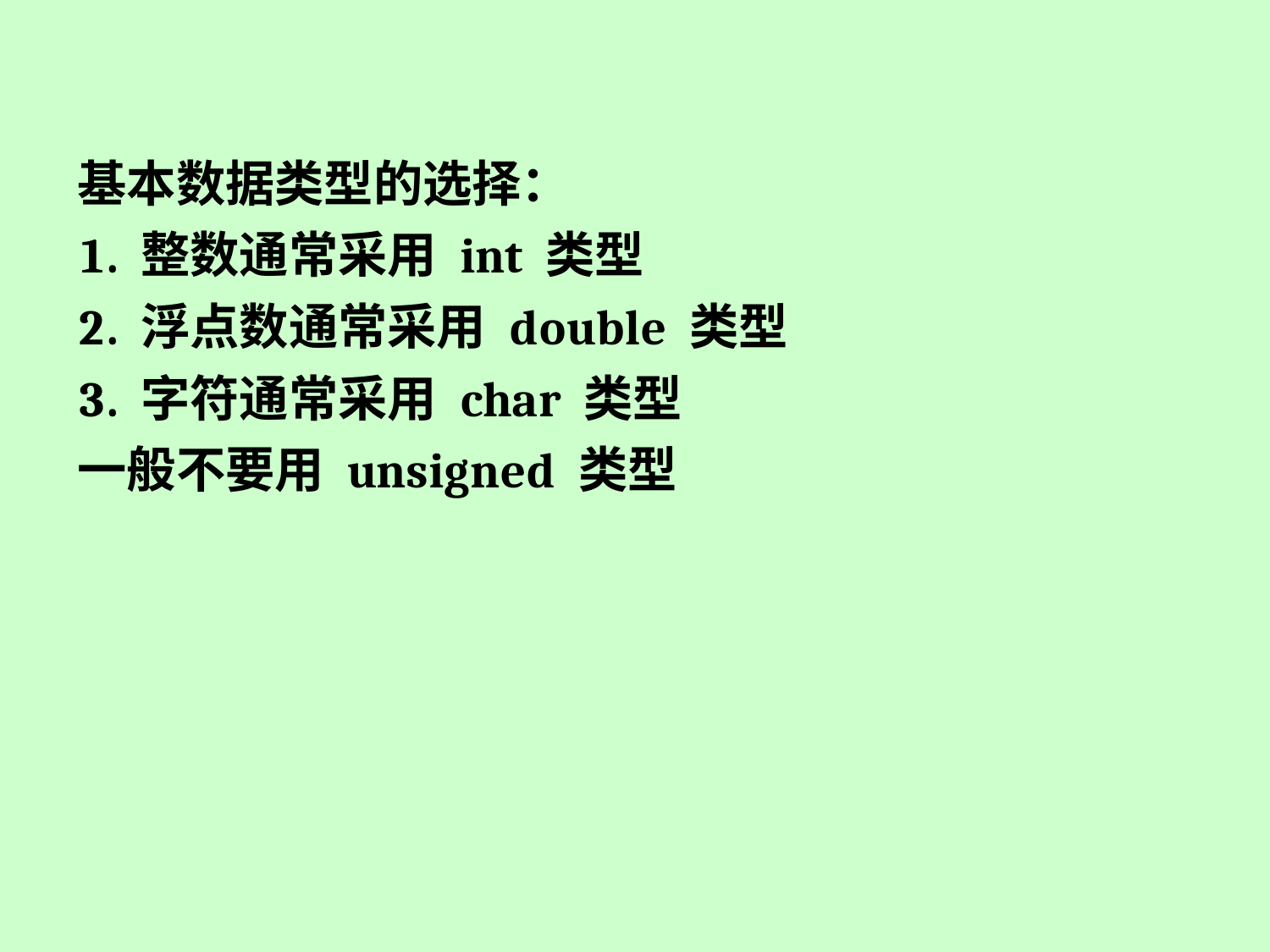

基本数据类型的选择：
1. 整数通常采用 int 类型
2. 浮点数通常采用 double 类型
3. 字符通常采用 char 类型
一般不要用 unsigned 类型
13